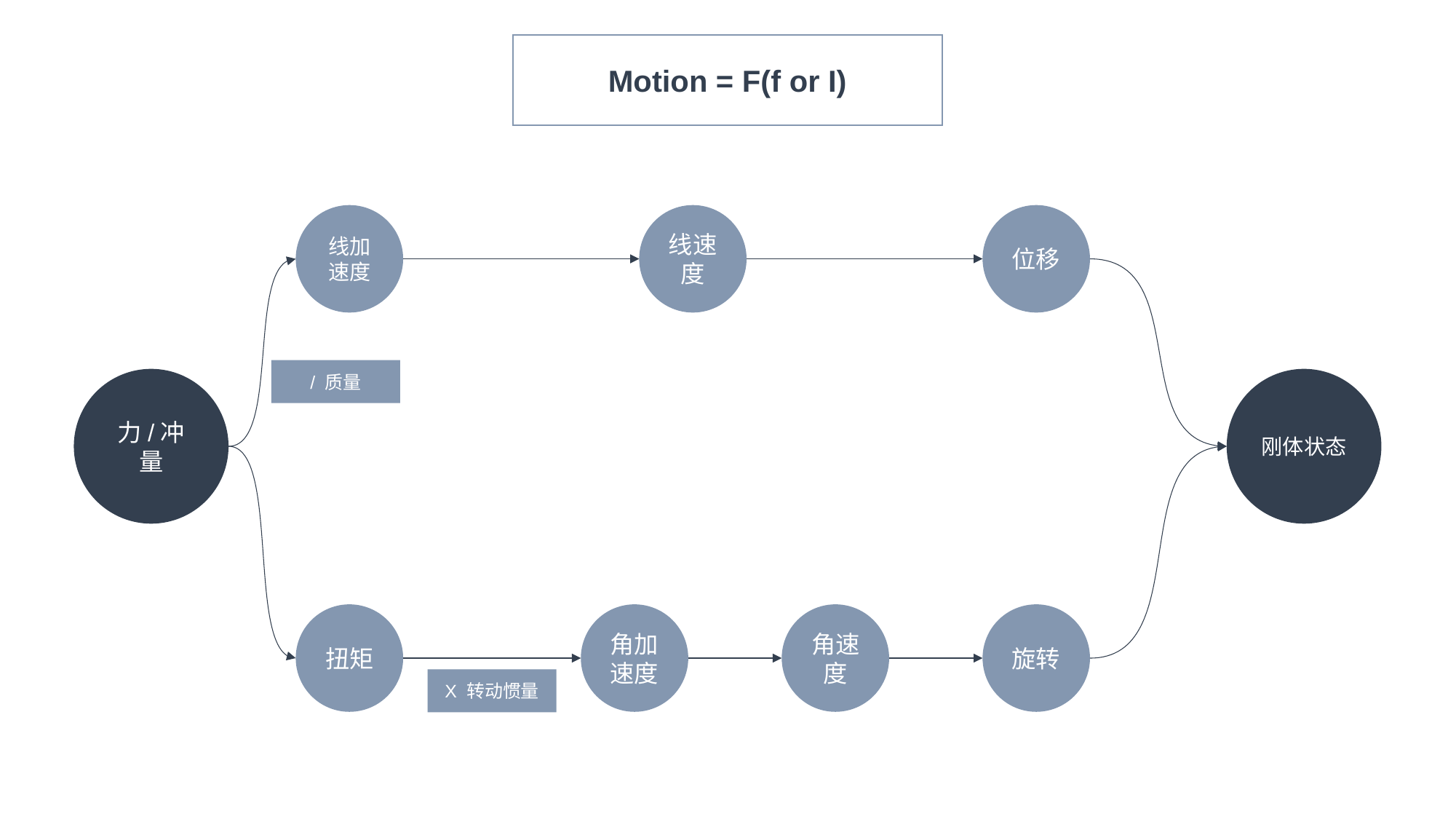

Motion = F(f or I)
线加速度
线速度
位移
/ 质量
力/冲量
刚体状态
扭矩
角加速度
角速度
旋转
X 转动惯量